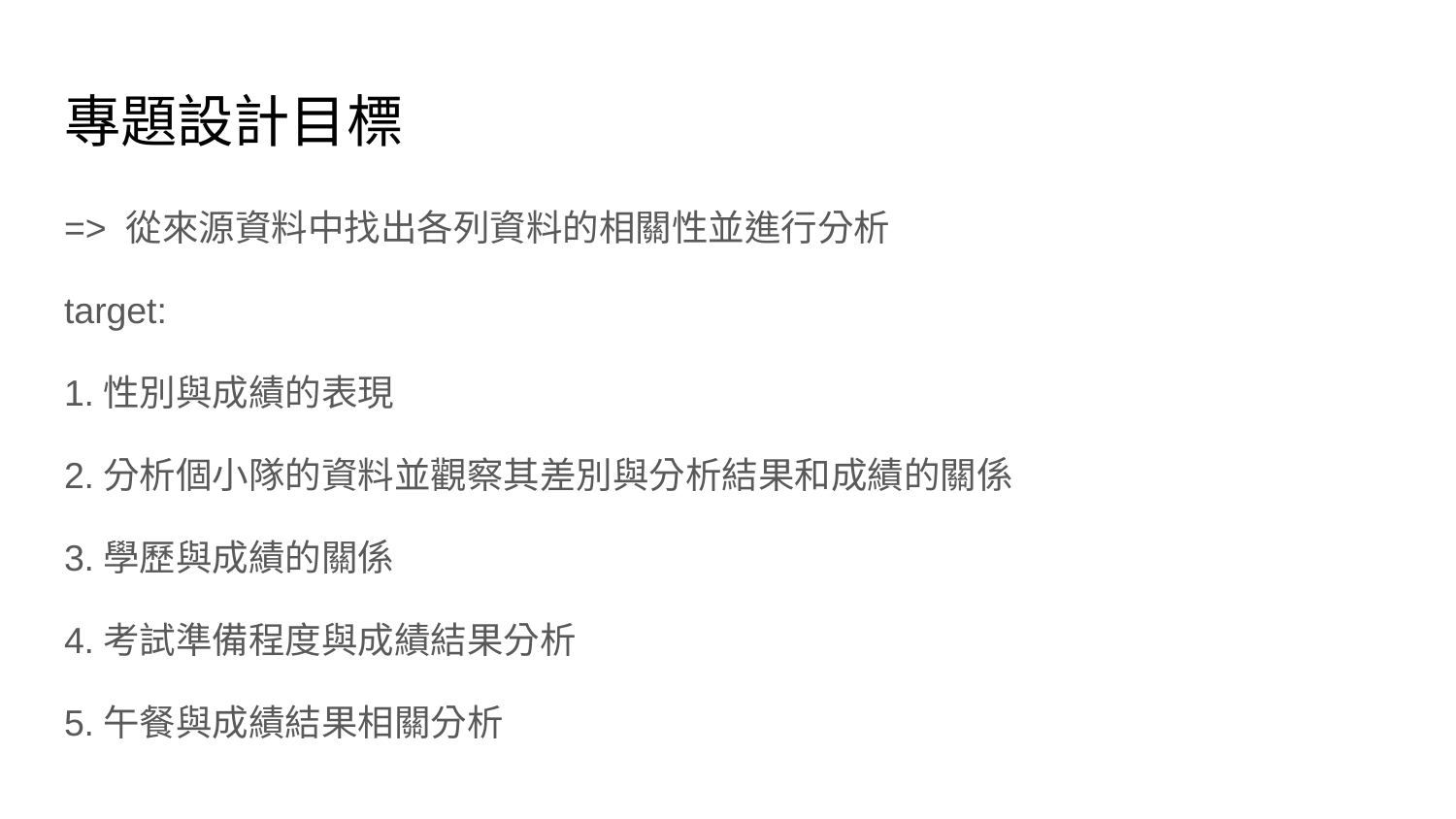

# 專題設計目標
=> 從來源資料中找出各列資料的相關性並進行分析
target:
1.性別與成績的表現
2.分析個小隊的資料並觀察其差別與分析結果和成績的關係
3.學歷與成績的關係
4.考試準備程度與成績結果分析
5.午餐與成績結果相關分析